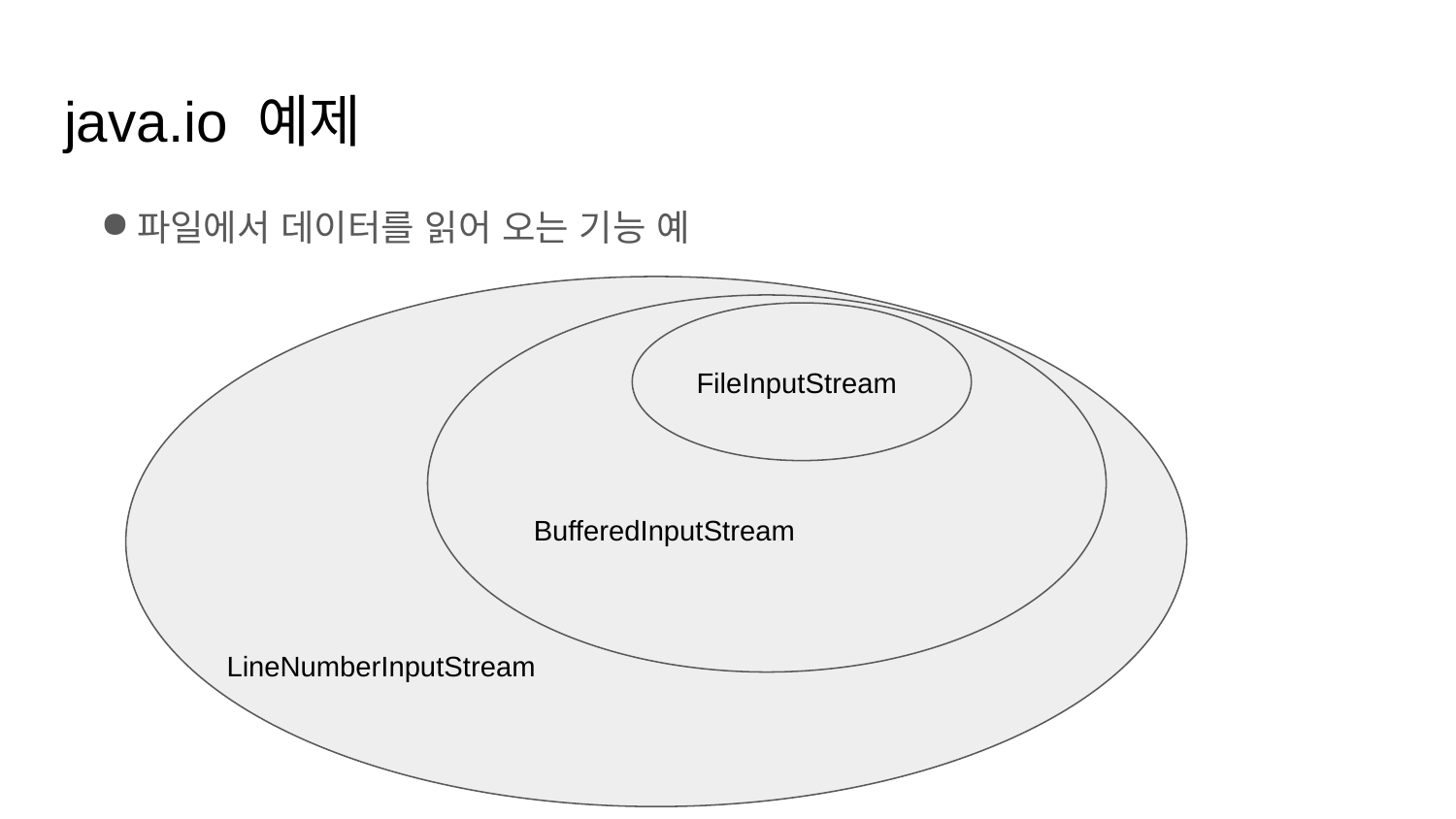

# java.io 예제
파일에서 데이터를 읽어 오는 기능 예

FileInputStream
BufferedInputStream
LineNumberInputStream